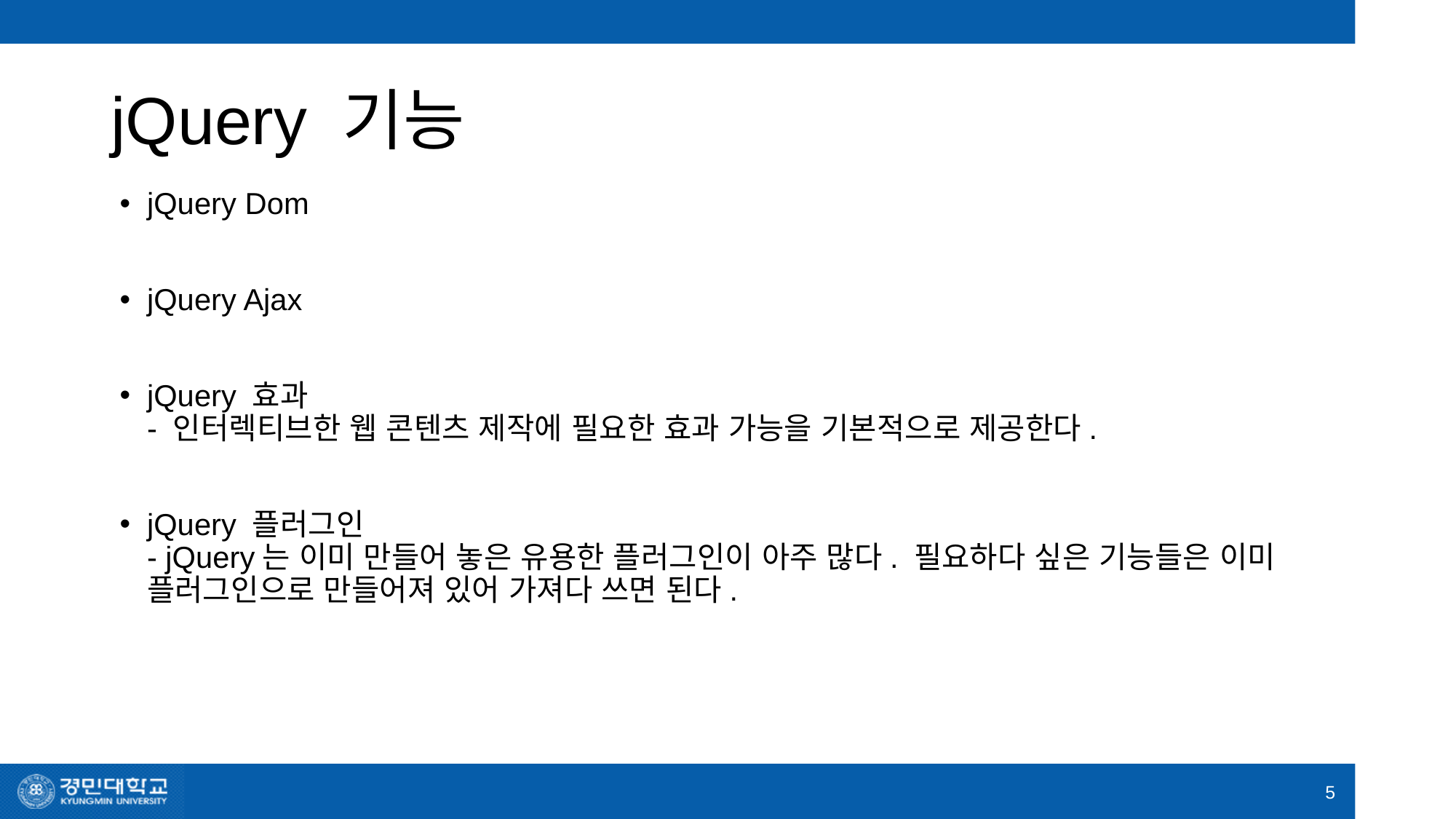

# jQuery 기능
jQuery Dom

jQuery Ajax

jQuery 효과
- 인터렉티브한 웹 콘텐츠 제작에 필요한 효과 가능을 기본적으로 제공한다.

jQuery 플러그인
- jQuery는 이미 만들어 놓은 유용한 플러그인이 아주 많다. 필요하다 싶은 기능들은 이미 플러그인으로 만들어져 있어 가져다 쓰면 된다.

5